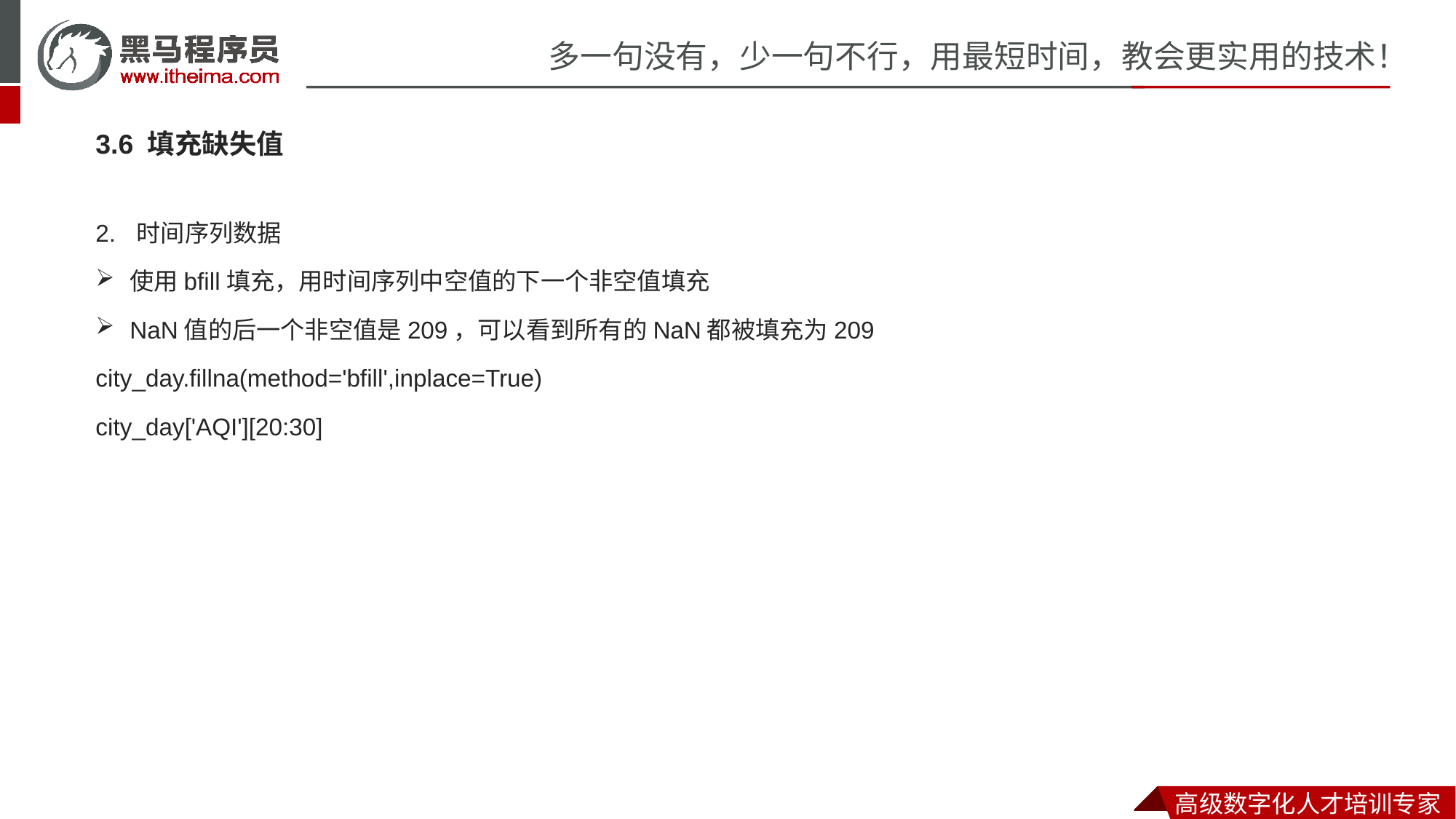

3.6 填充缺失值
时间序列数据
使用bfill填充，用时间序列中空值的下一个非空值填充
NaN值的后一个非空值是209，可以看到所有的NaN都被填充为209
city_day.fillna(method='bfill',inplace=True)
city_day['AQI'][20:30]